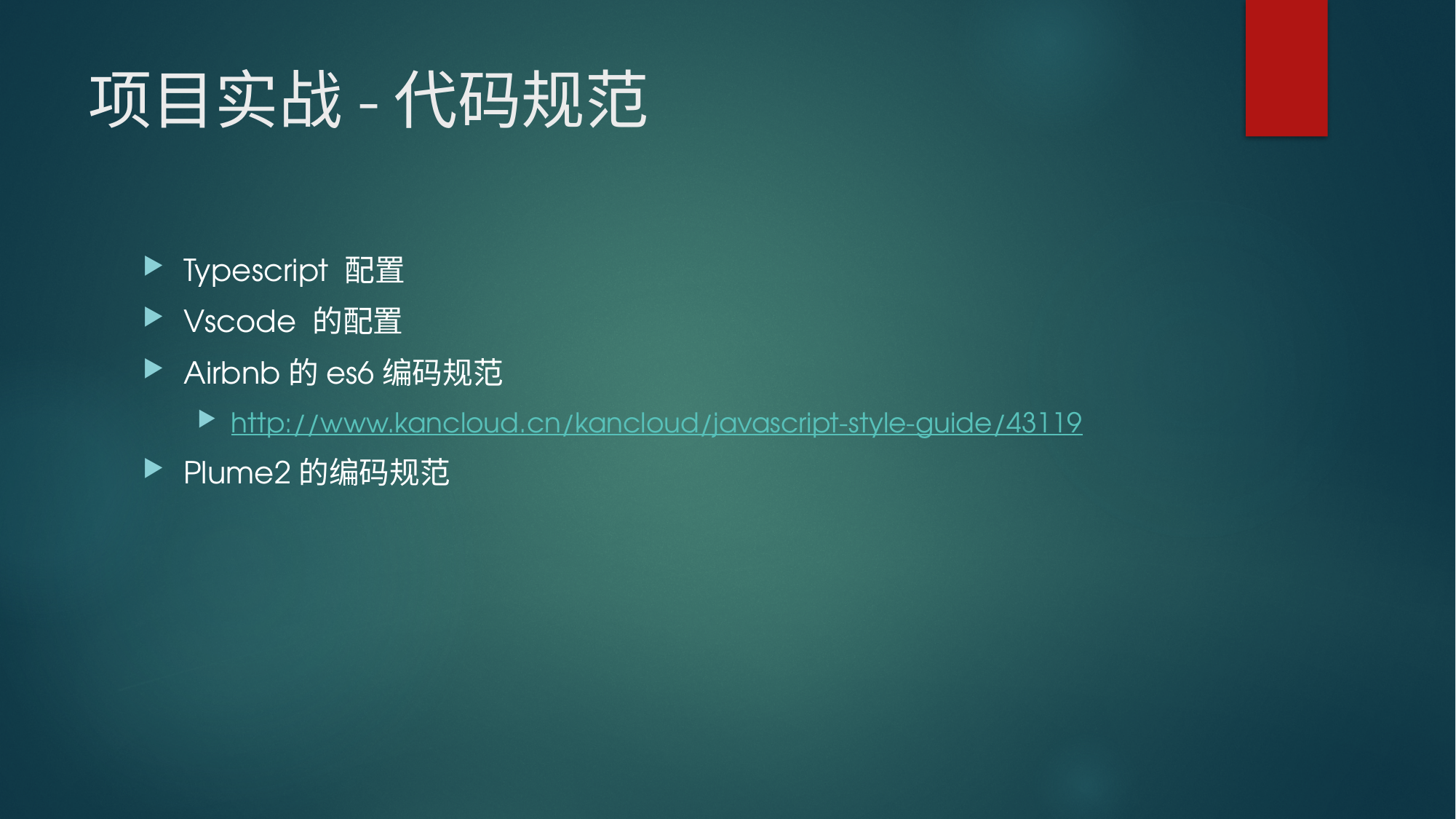

# 项目实战-代码规范

Typescript 配置
Vscode 的配置
Airbnb的es6编码规范
http://www.kancloud.cn/kancloud/javascript-style-guide/43119
Plume2的编码规范